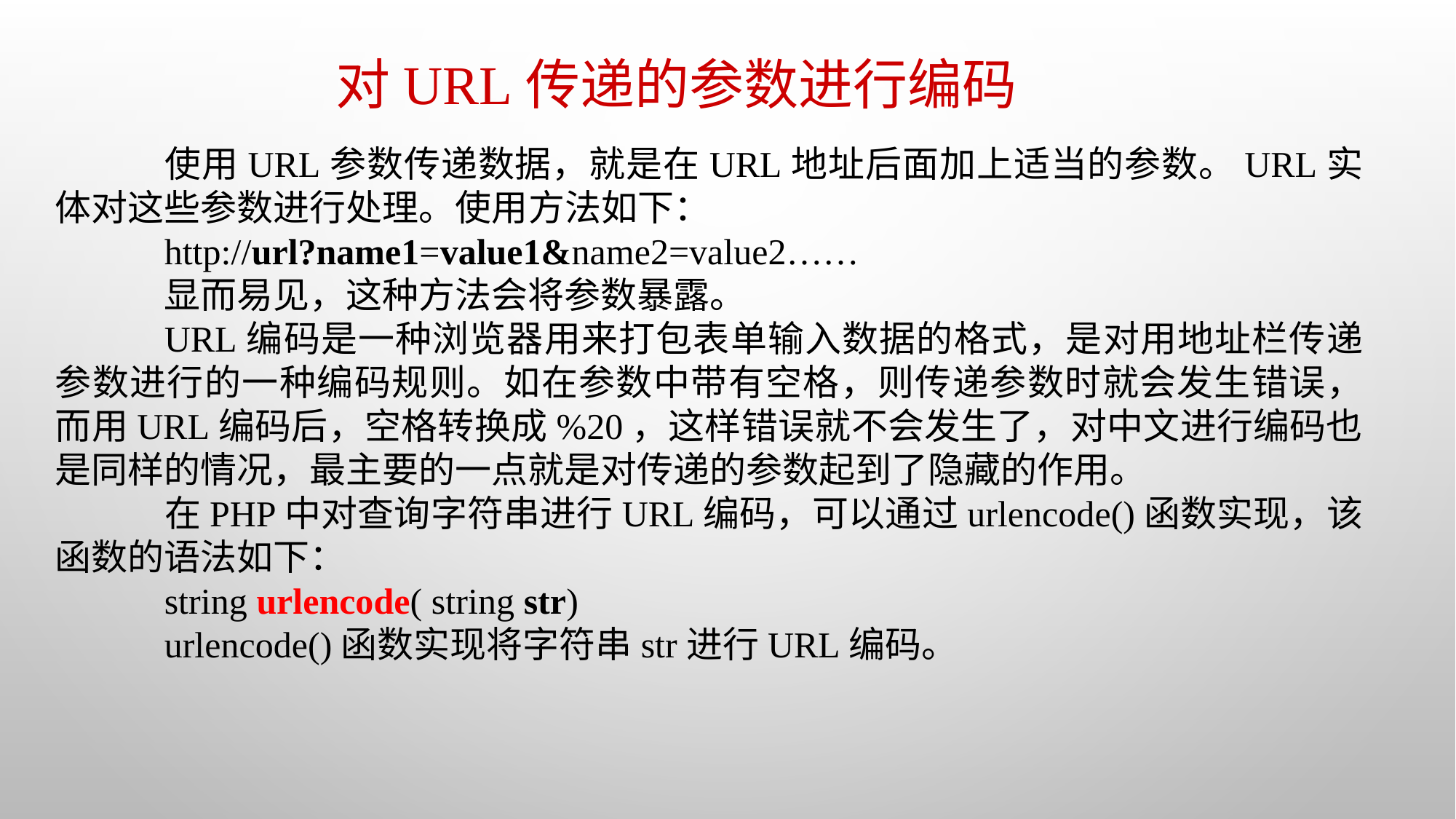

对URL传递的参数进行编码
	使用URL参数传递数据，就是在URL地址后面加上适当的参数。URL实体对这些参数进行处理。使用方法如下：
	http://url?name1=value1&name2=value2……
	显而易见，这种方法会将参数暴露。
	URL编码是一种浏览器用来打包表单输入数据的格式，是对用地址栏传递参数进行的一种编码规则。如在参数中带有空格，则传递参数时就会发生错误，而用URL编码后，空格转换成%20，这样错误就不会发生了，对中文进行编码也是同样的情况，最主要的一点就是对传递的参数起到了隐藏的作用。
	在PHP中对查询字符串进行URL编码，可以通过urlencode()函数实现，该函数的语法如下：
	string urlencode( string str)
	urlencode()函数实现将字符串str进行URL编码。